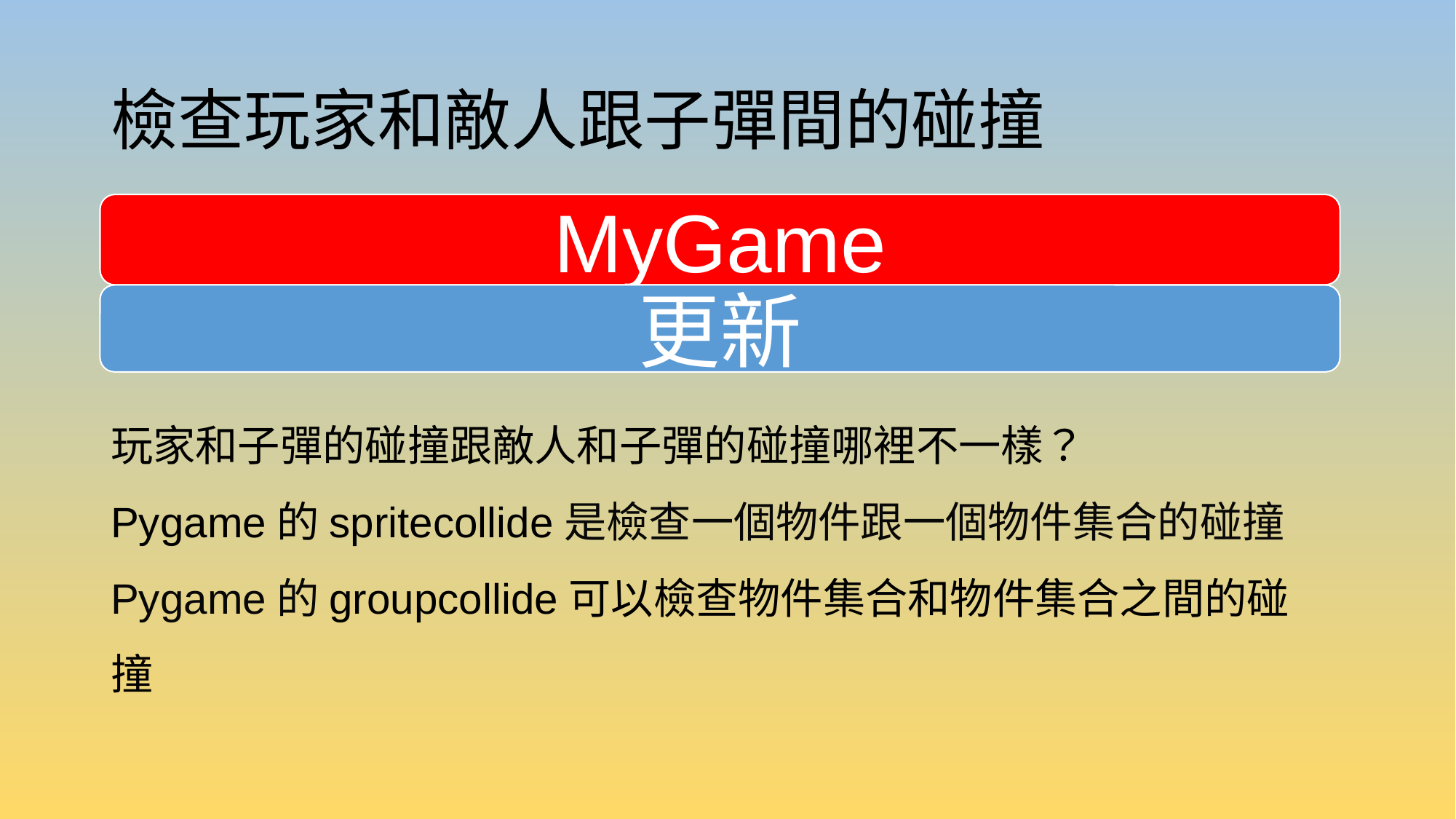

# 檢查玩家和敵人跟子彈間的碰撞
MyGame
更新
玩家和子彈的碰撞跟敵人和子彈的碰撞哪裡不一樣？
Pygame的spritecollide是檢查一個物件跟一個物件集合的碰撞
Pygame的groupcollide可以檢查物件集合和物件集合之間的碰撞